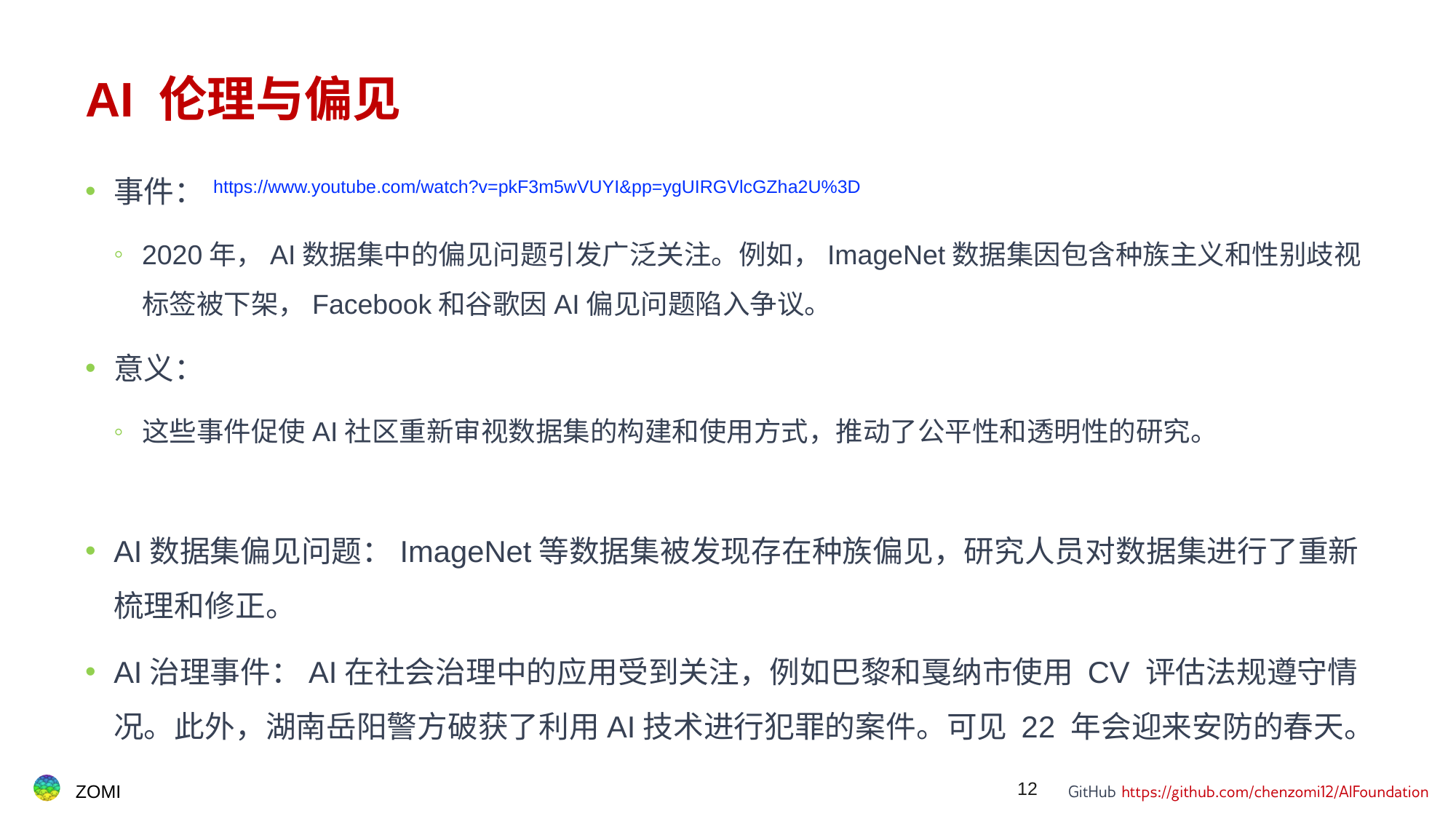

# AI 伦理与偏见
事件：
2020年，AI数据集中的偏见问题引发广泛关注。例如，ImageNet数据集因包含种族主义和性别歧视标签被下架，Facebook和谷歌因AI偏见问题陷入争议。
意义：
这些事件促使AI社区重新审视数据集的构建和使用方式，推动了公平性和透明性的研究。

AI数据集偏见问题：ImageNet等数据集被发现存在种族偏见，研究人员对数据集进行了重新梳理和修正。
AI治理事件：AI在社会治理中的应用受到关注，例如巴黎和戛纳市使用 CV 评估法规遵守情况。此外，湖南岳阳警方破获了利用AI技术进行犯罪的案件。可见 22 年会迎来安防的春天。

https://www.youtube.com/watch?v=pkF3m5wVUYI&pp=ygUIRGVlcGZha2U%3D